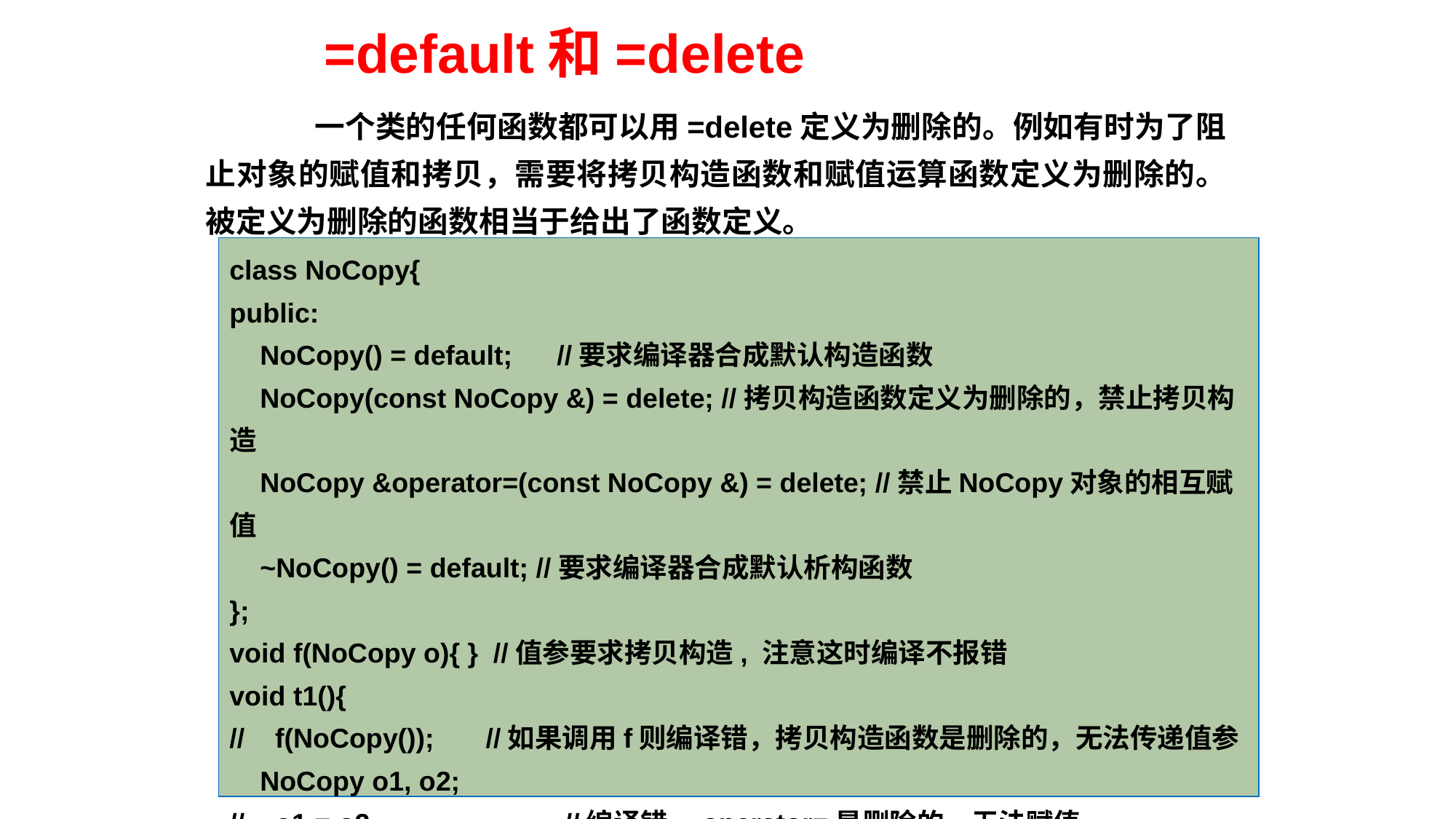

# =default和=delete
	一个类的任何函数都可以用=delete定义为删除的。例如有时为了阻止对象的赋值和拷贝，需要将拷贝构造函数和赋值运算函数定义为删除的。被定义为删除的函数相当于给出了函数定义。
class NoCopy{
public:
    NoCopy() = default; 	//要求编译器合成默认构造函数
    NoCopy(const NoCopy &) = delete; //拷贝构造函数定义为删除的，禁止拷贝构造
    NoCopy &operator=(const NoCopy &) = delete; //禁止NoCopy对象的相互赋值
    ~NoCopy() = default; //要求编译器合成默认析构函数
};
void f(NoCopy o){ }  //值参要求拷贝构造, 注意这时编译不报错
void t1(){
//    f(NoCopy()); 	     //如果调用f则编译错，拷贝构造函数是删除的，无法传递值参
    NoCopy o1, o2;
//    o1 = o2;       		 //编译错，operator=是删除的，无法赋值
}